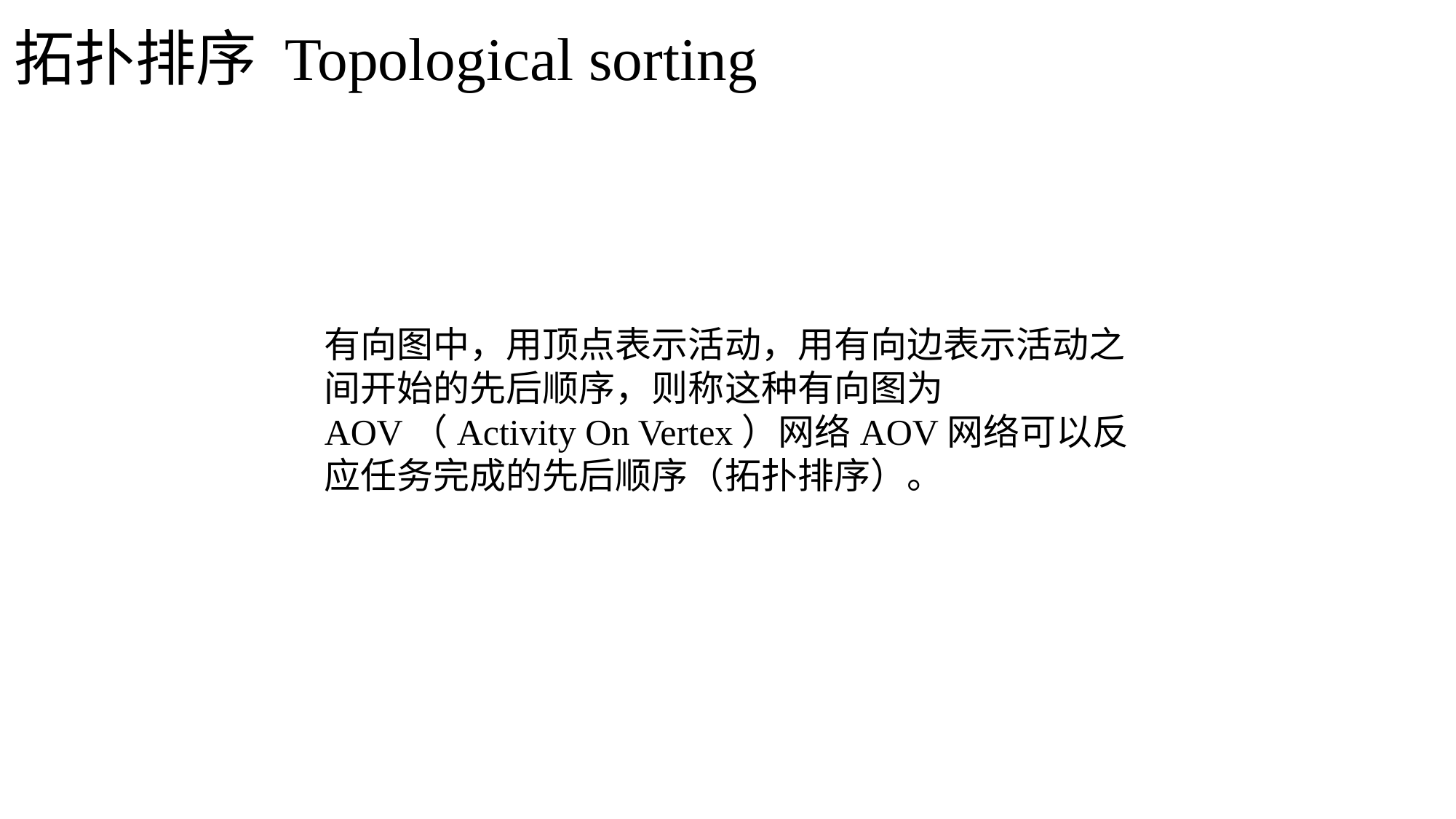

拓扑排序 Topological sorting
有向图中，用顶点表示活动，用有向边表示活动之间开始的先后顺序，则称这种有向图为AOV（Activity On Vertex）网络AOV网络可以反应任务完成的先后顺序（拓扑排序）。